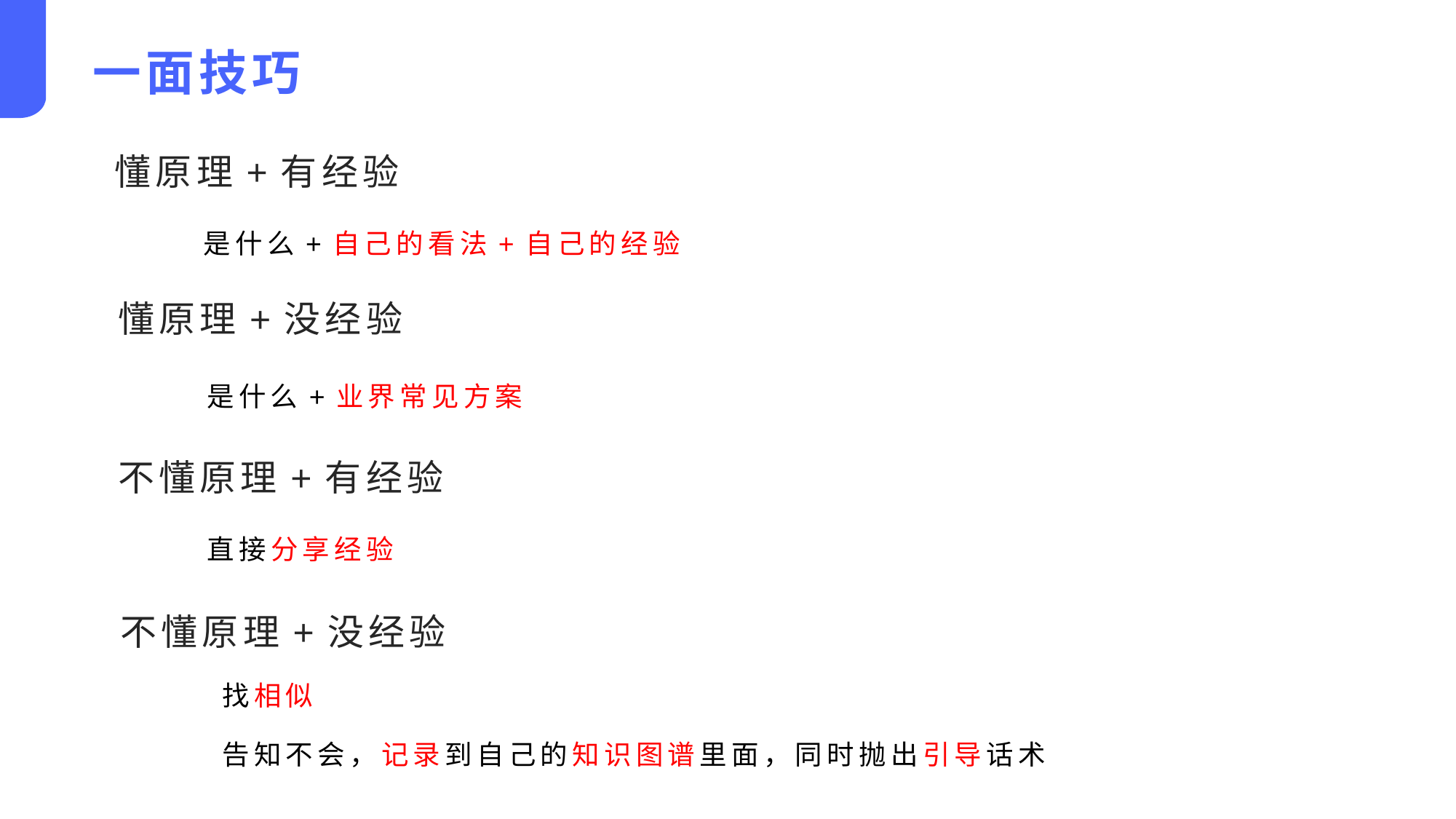

一面技巧
懂原理+有经验
是什么+自己的看法+自己的经验
懂原理+没经验
是什么+业界常见方案
不懂原理+有经验
直接分享经验
不懂原理+没经验
找相似
告知不会，记录到自己的知识图谱里面，同时抛出引导话术